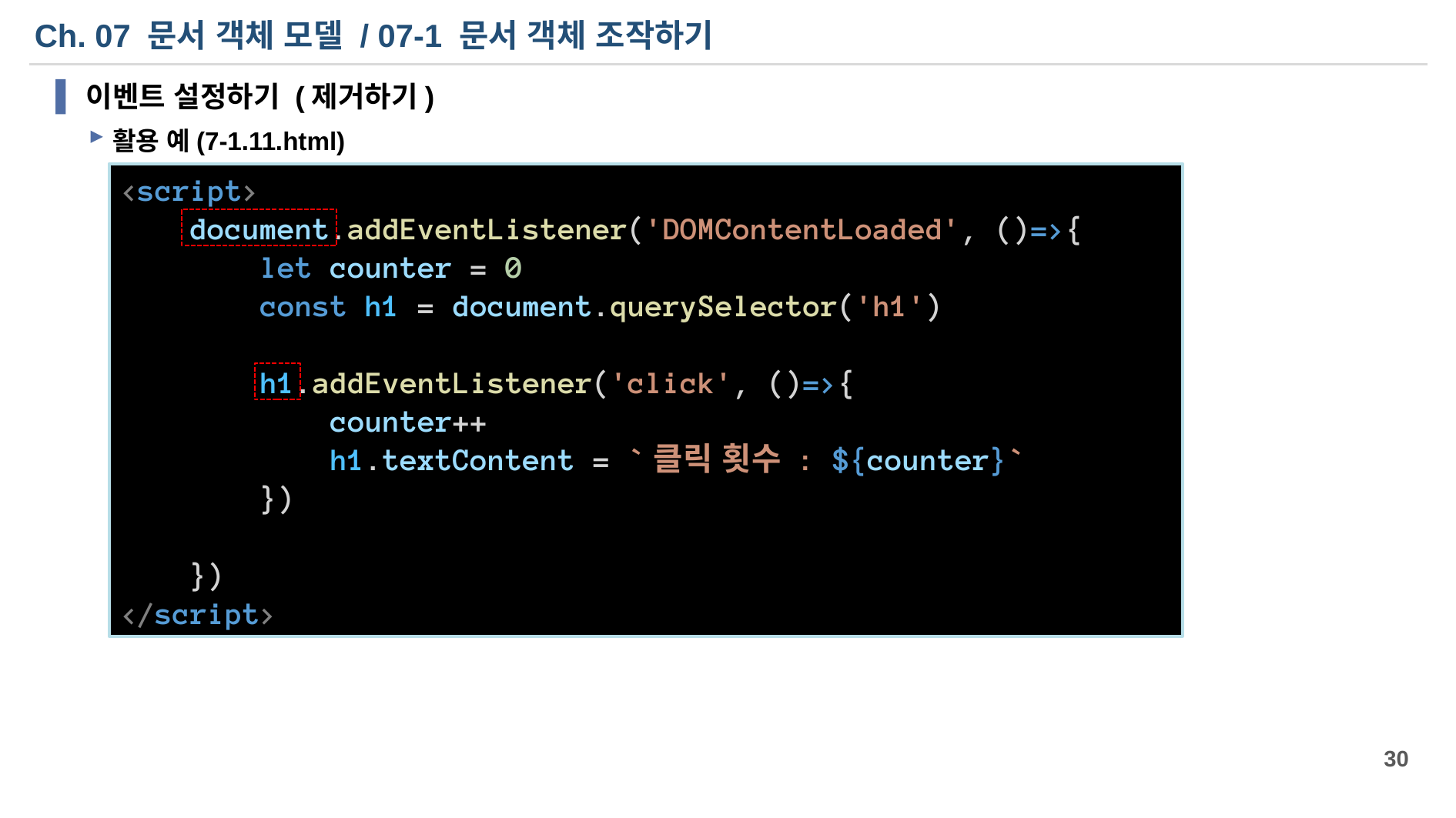

# Ch. 07 문서 객체 모델 / 07-1 문서 객체 조작하기
이벤트 설정하기 (제거하기)
활용 예(7-1.11.html)
<script>
    document.addEventListener('DOMContentLoaded', ()=>{
        let counter = 0
        const h1 = document.querySelector('h1')
        h1.addEventListener('click', ()=>{
            counter++
            h1.textContent = `클릭 횟수 : ${counter}`
        })

    })
</script>

30